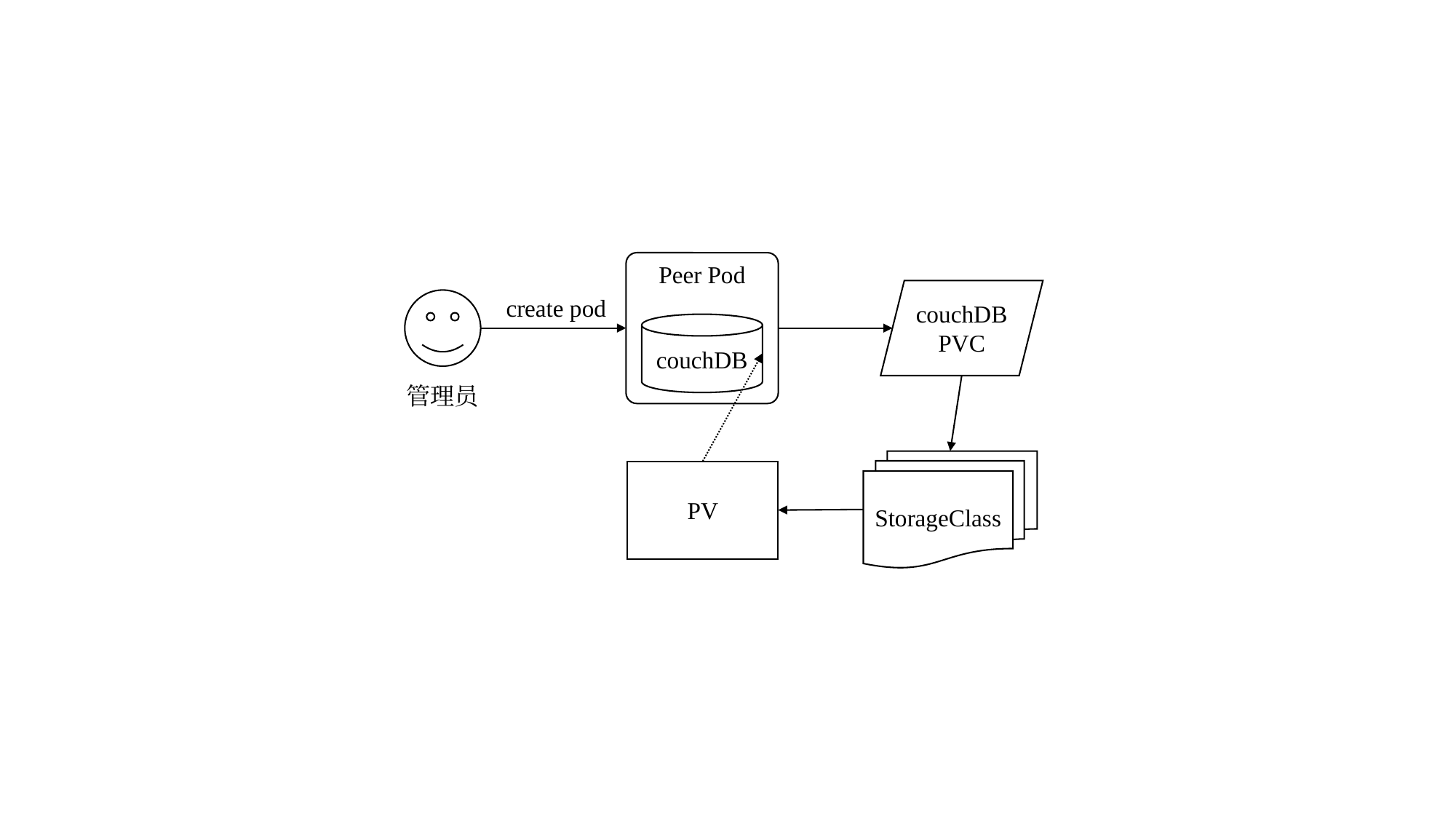

Peer Pod
couchDB
couchDBPVC
create pod

管理员
StorageClass
PV